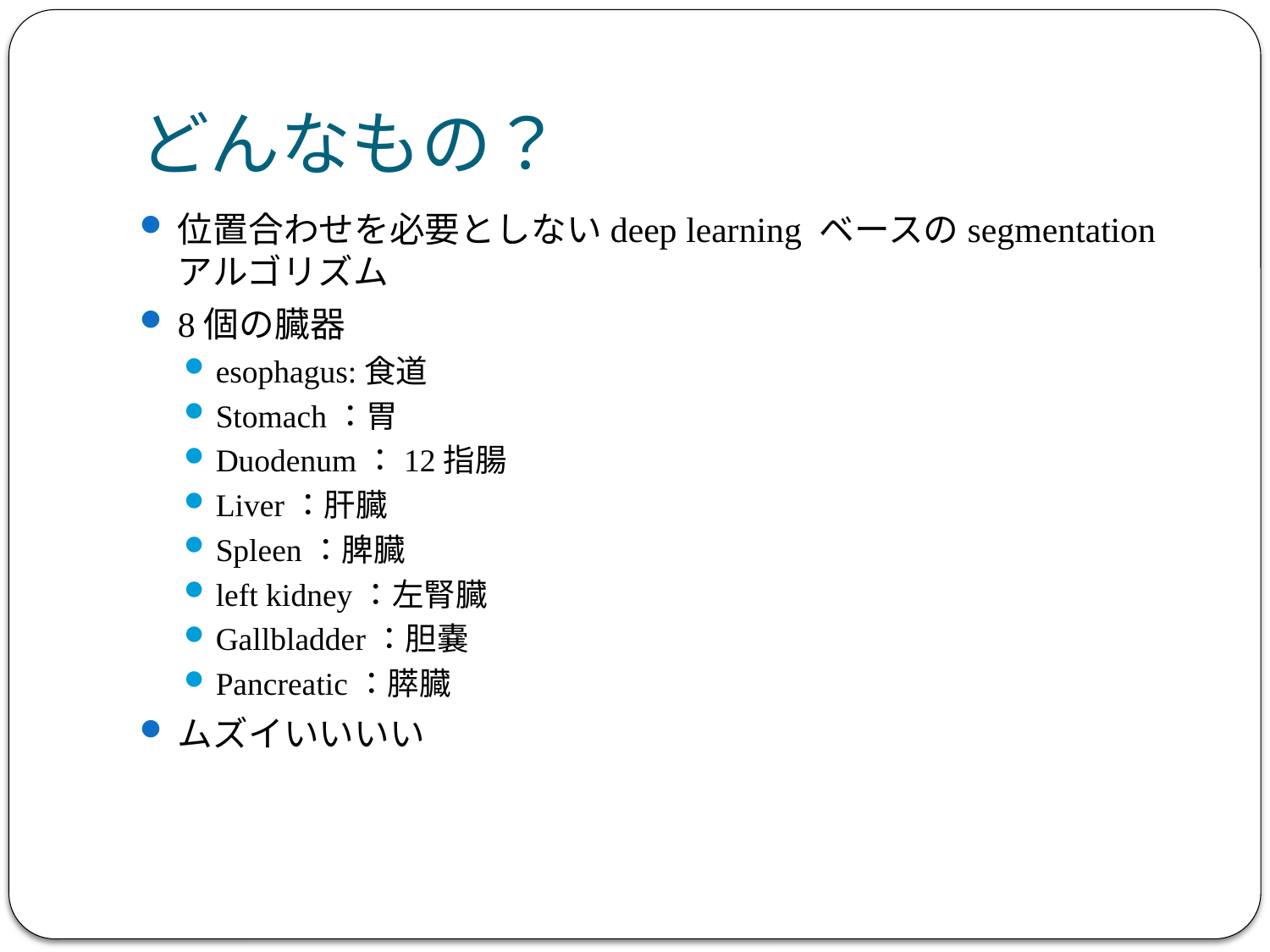

# どんなもの？
位置合わせを必要としないdeep learning ベースのsegmentationアルゴリズム
8個の臓器
esophagus:食道
Stomach：胃
Duodenum：12指腸
Liver：肝臓
Spleen：脾臓
left kidney：左腎臓
Gallbladder：胆嚢
Pancreatic：膵臓
ムズイいいいい